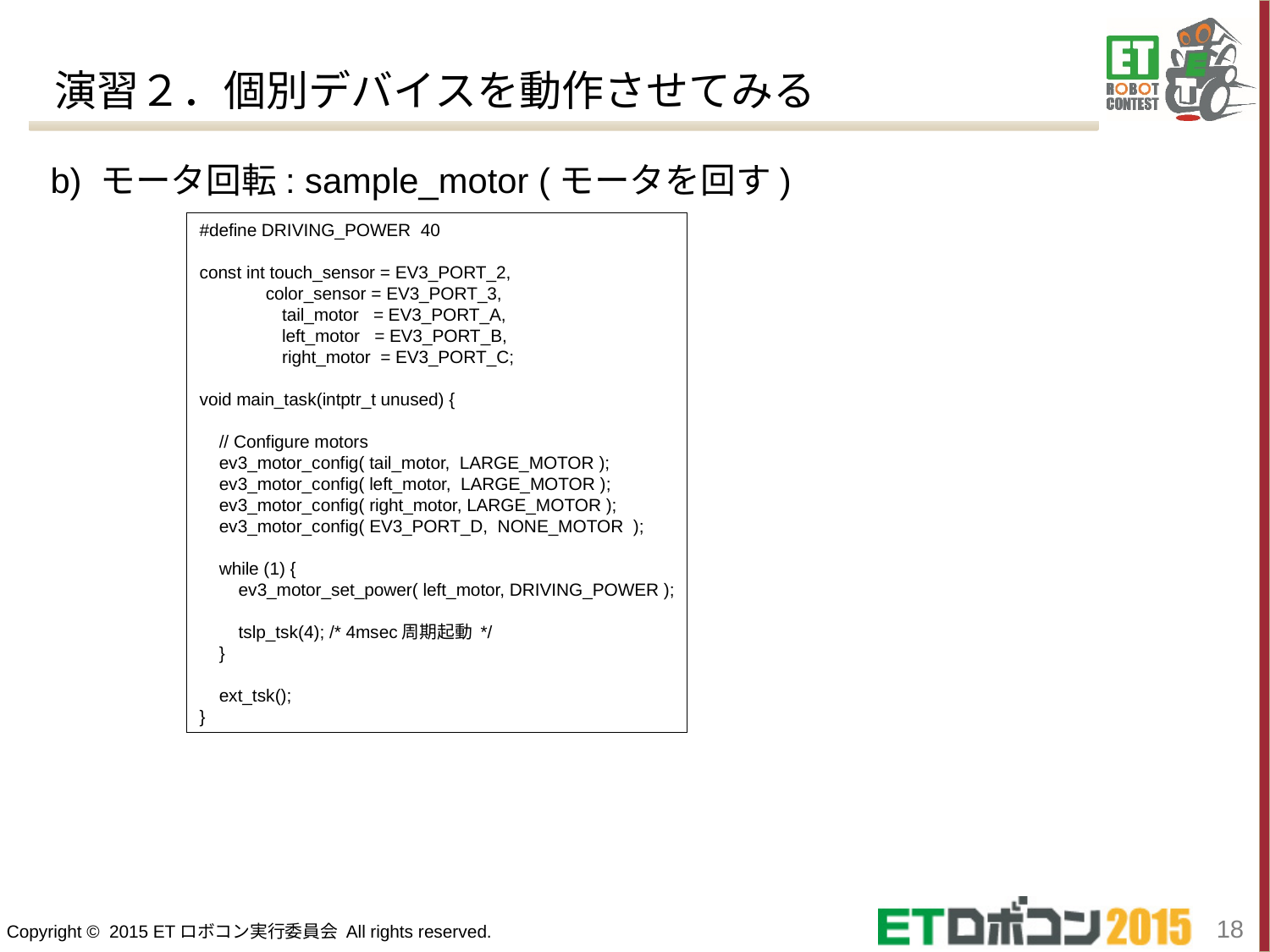

演習２．個別デバイスを動作させてみる
b) モータ回転: sample_motor (モータを回す)
#define DRIVING_POWER  40

const int touch_sensor = EV3_PORT_2,
          　color_sensor = EV3_PORT_3,
　　　　  tail_motor   = EV3_PORT_A,
　　　　  left_motor   = EV3_PORT_B,
　　　　  right_motor  = EV3_PORT_C;

void main_task(intptr_t unused) {

    // Configure motors
    ev3_motor_config( tail_motor,  LARGE_MOTOR );
    ev3_motor_config( left_motor,  LARGE_MOTOR );
    ev3_motor_config( right_motor, LARGE_MOTOR );
    ev3_motor_config( EV3_PORT_D,  NONE_MOTOR  );

    while (1) {
        ev3_motor_set_power( left_motor, DRIVING_POWER );

        tslp_tsk(4); /* 4msec周期起動 */
    }

    ext_tsk();
}
18